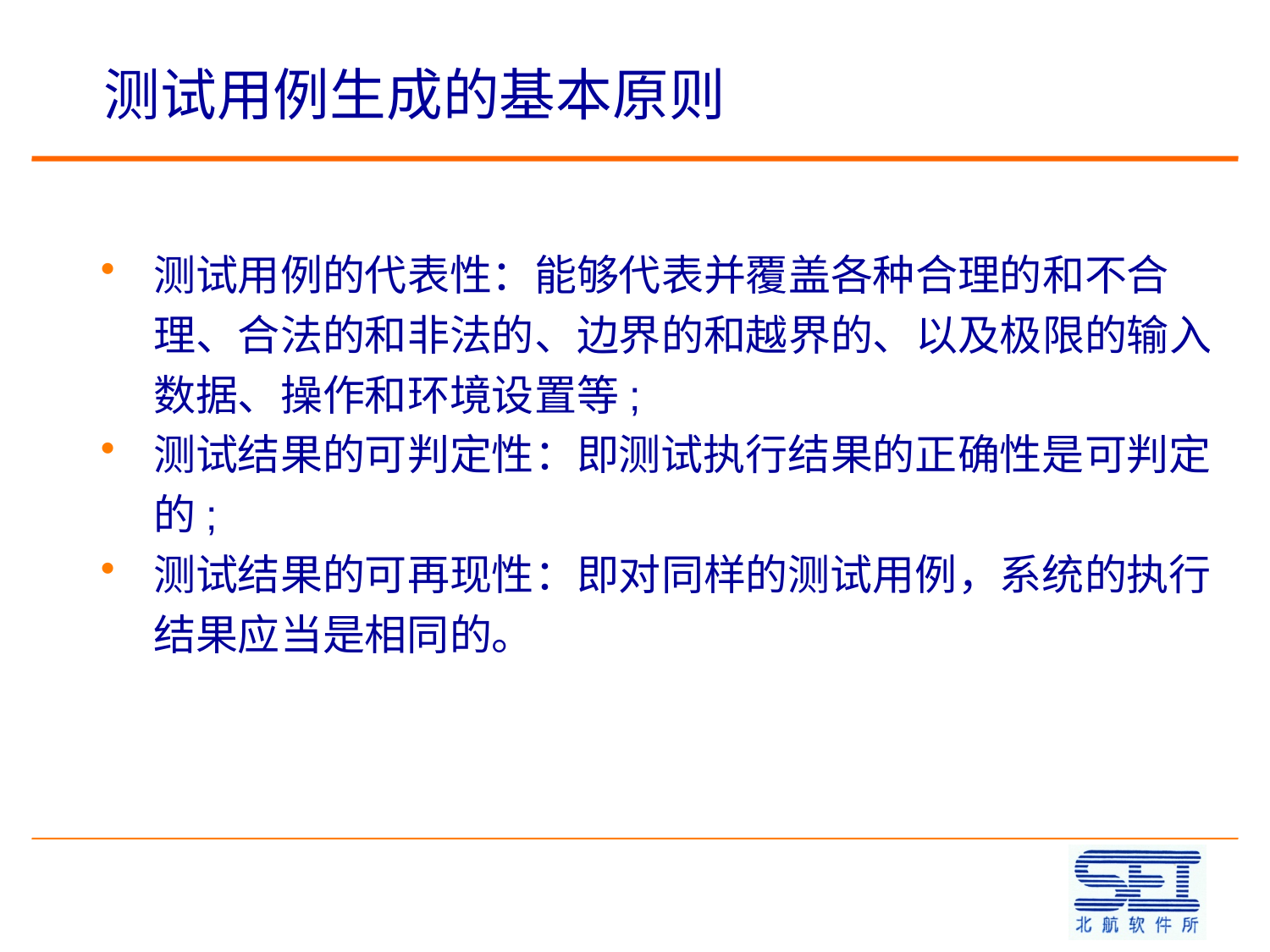

# 测试用例生成的基本原则
测试用例的代表性：能够代表并覆盖各种合理的和不合理、合法的和非法的、边界的和越界的、以及极限的输入数据、操作和环境设置等;
测试结果的可判定性：即测试执行结果的正确性是可判定的;
测试结果的可再现性：即对同样的测试用例，系统的执行结果应当是相同的。